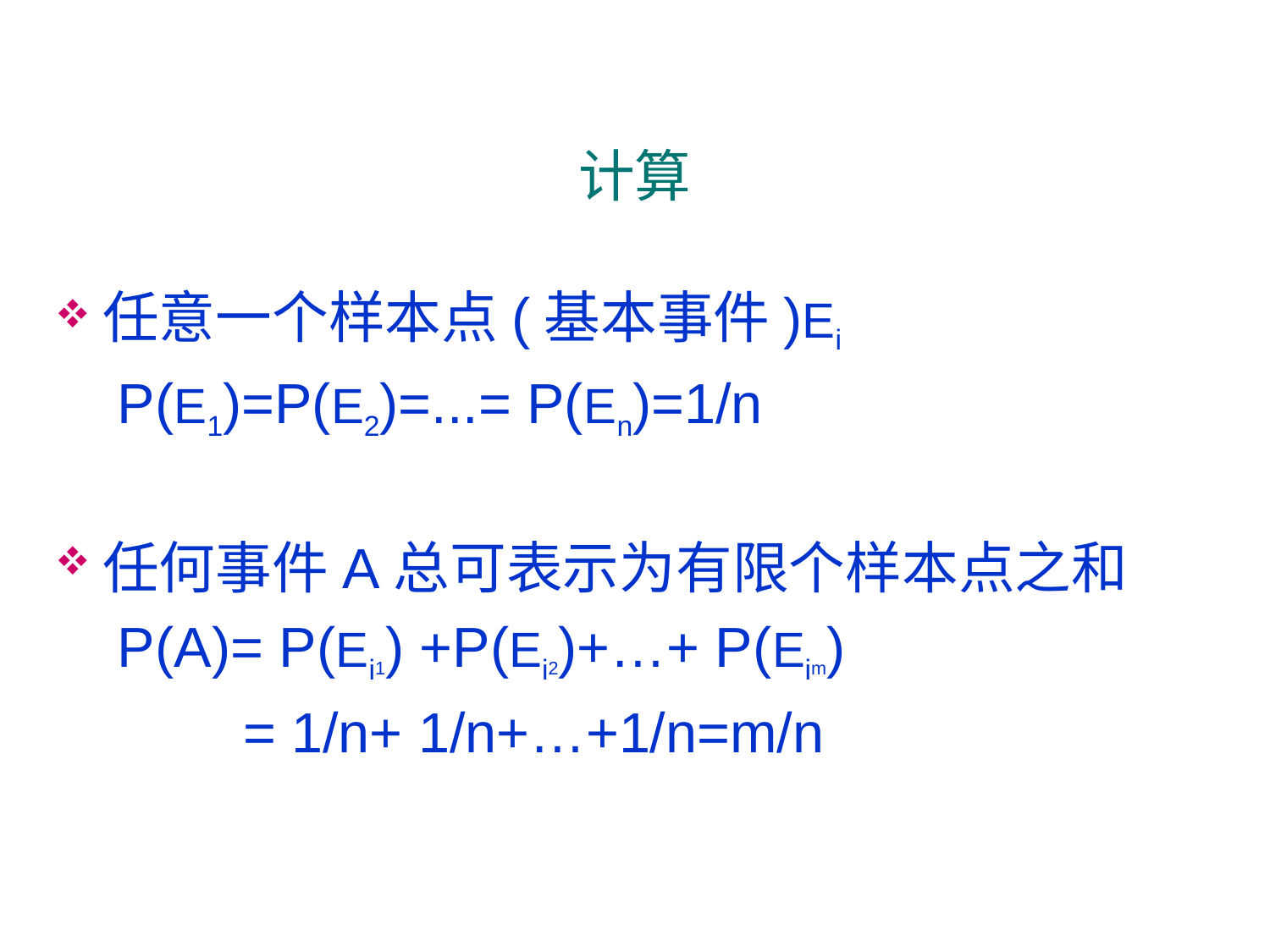

计算
任意一个样本点(基本事件)Ei
    P(E1)=P(E2)=...= P(En)=1/n

任何事件A总可表示为有限个样本点之和
    P(A)= P(Ei1) +P(Ei2)+…+ P(Eim)
            = 1/n+ 1/n+…+1/n=m/n